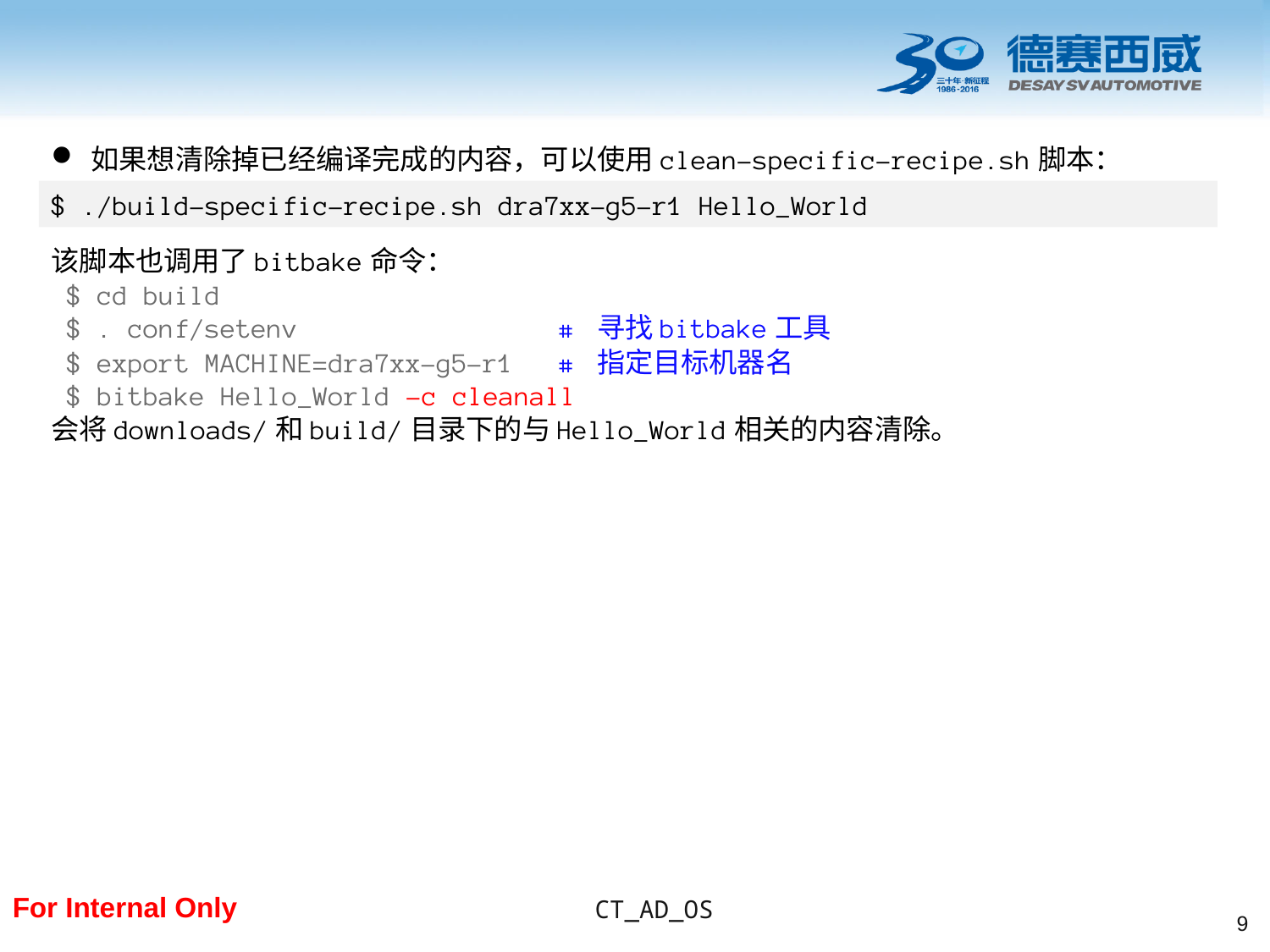

如果想清除掉已经编译完成的内容，可以使用clean-specific-recipe.sh脚本：

该脚本也调用了bitbake命令：
 $ cd build
 $ . conf/setenv			# 寻找bitbake工具
 $ export MACHINE=dra7xx-g5-r1	# 指定目标机器名
 $ bitbake Hello_World -c cleanall
会将downloads/和build/目录下的与Hello_World相关的内容清除。

$ ./build-specific-recipe.sh dra7xx-g5-r1 Hello_World
9